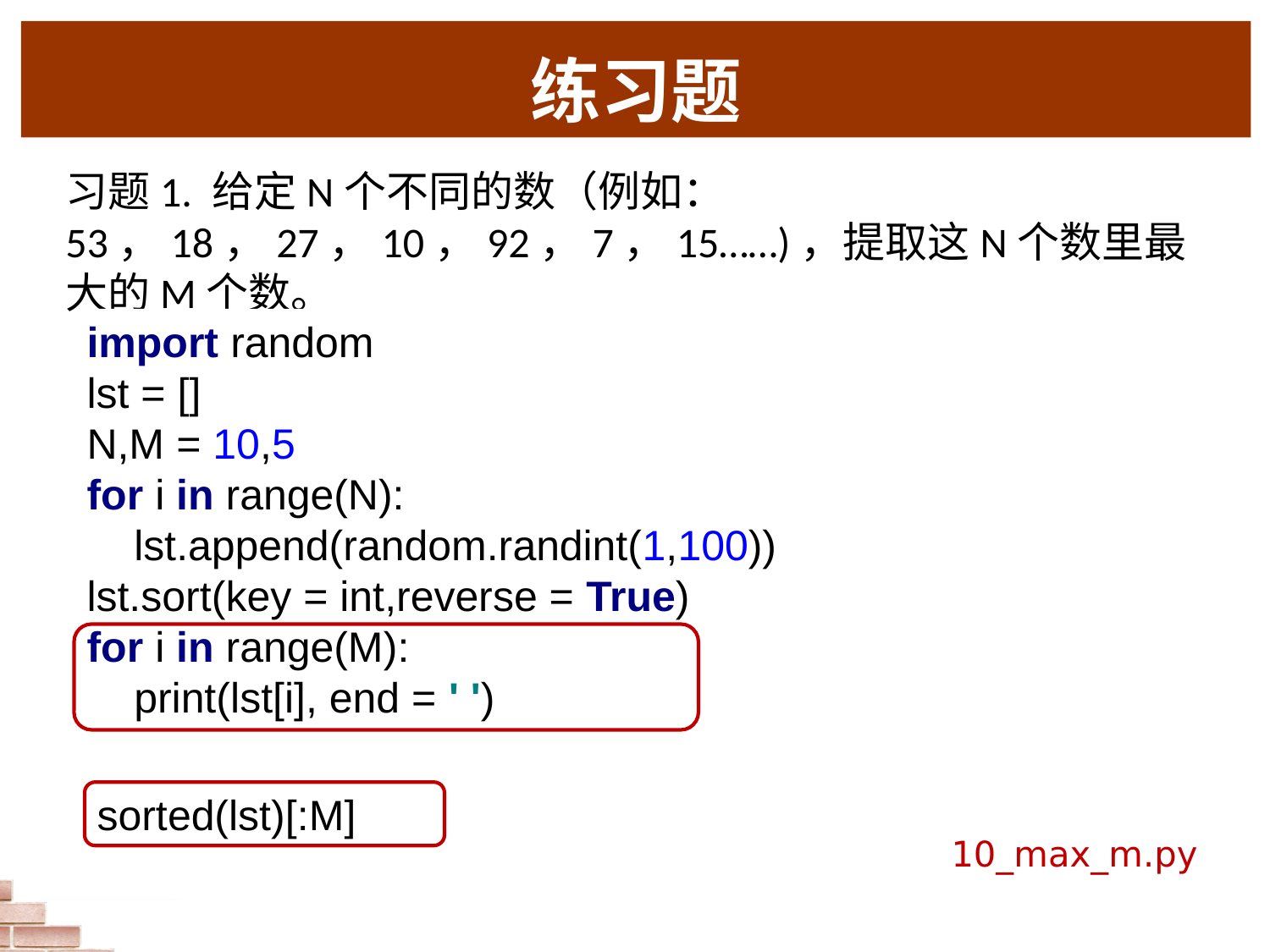

# 练习题
习题1. 给定N个不同的数（例如：53，18，27，10，92，7，15……)，提取这N个数里最大的M个数。
import random
lst = []
N,M = 10,5
for i in range(N):
    lst.append(random.randint(1,100))
lst.sort(key = int,reverse = True)
for i in range(M):
    print(lst[i], end = ' ')

sorted(lst)[:M]

10_max_m.py